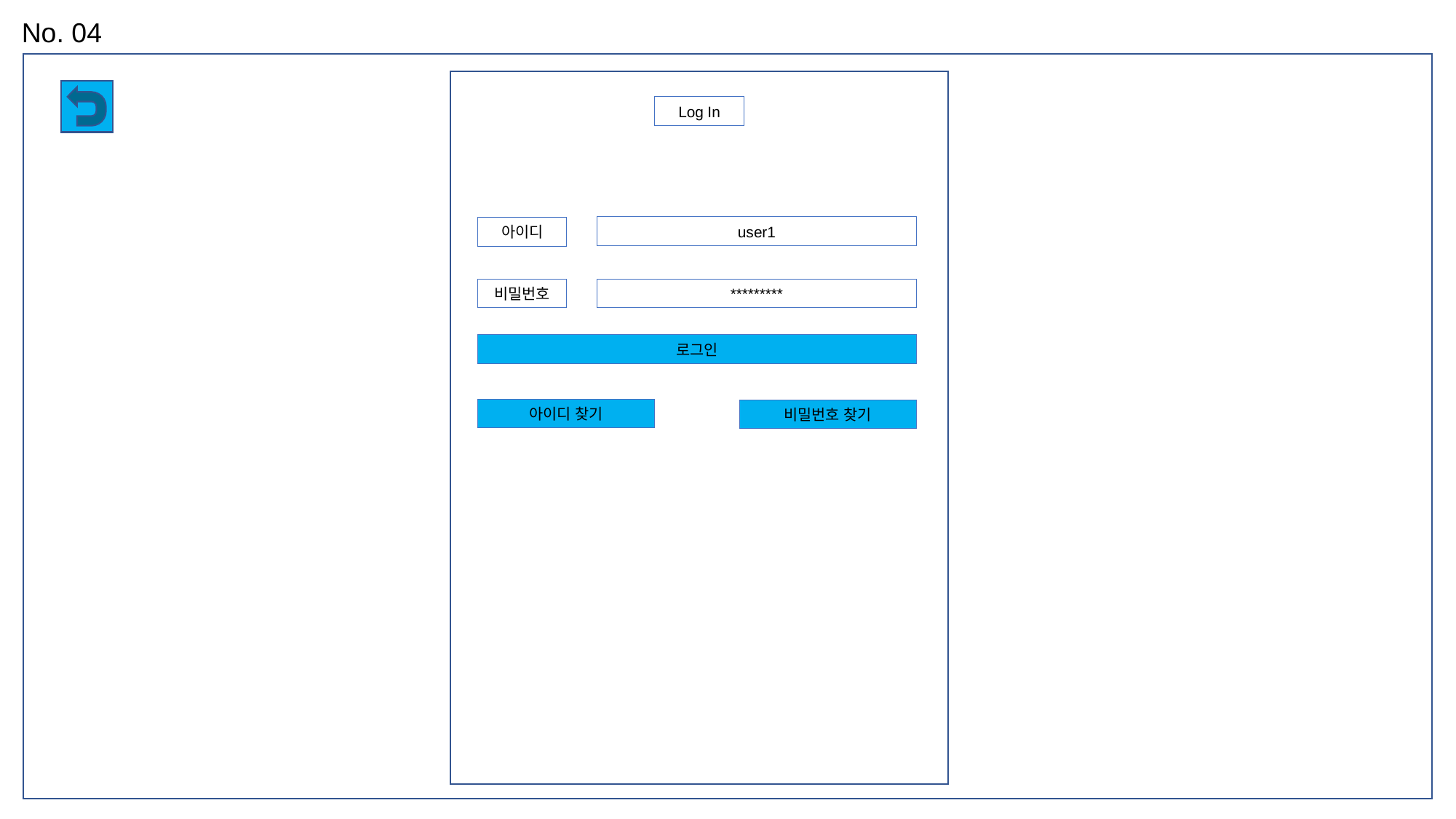

No. 04

Log In
user1
아이디
비밀번호
*********
로그인
아이디 찾기
비밀번호 찾기